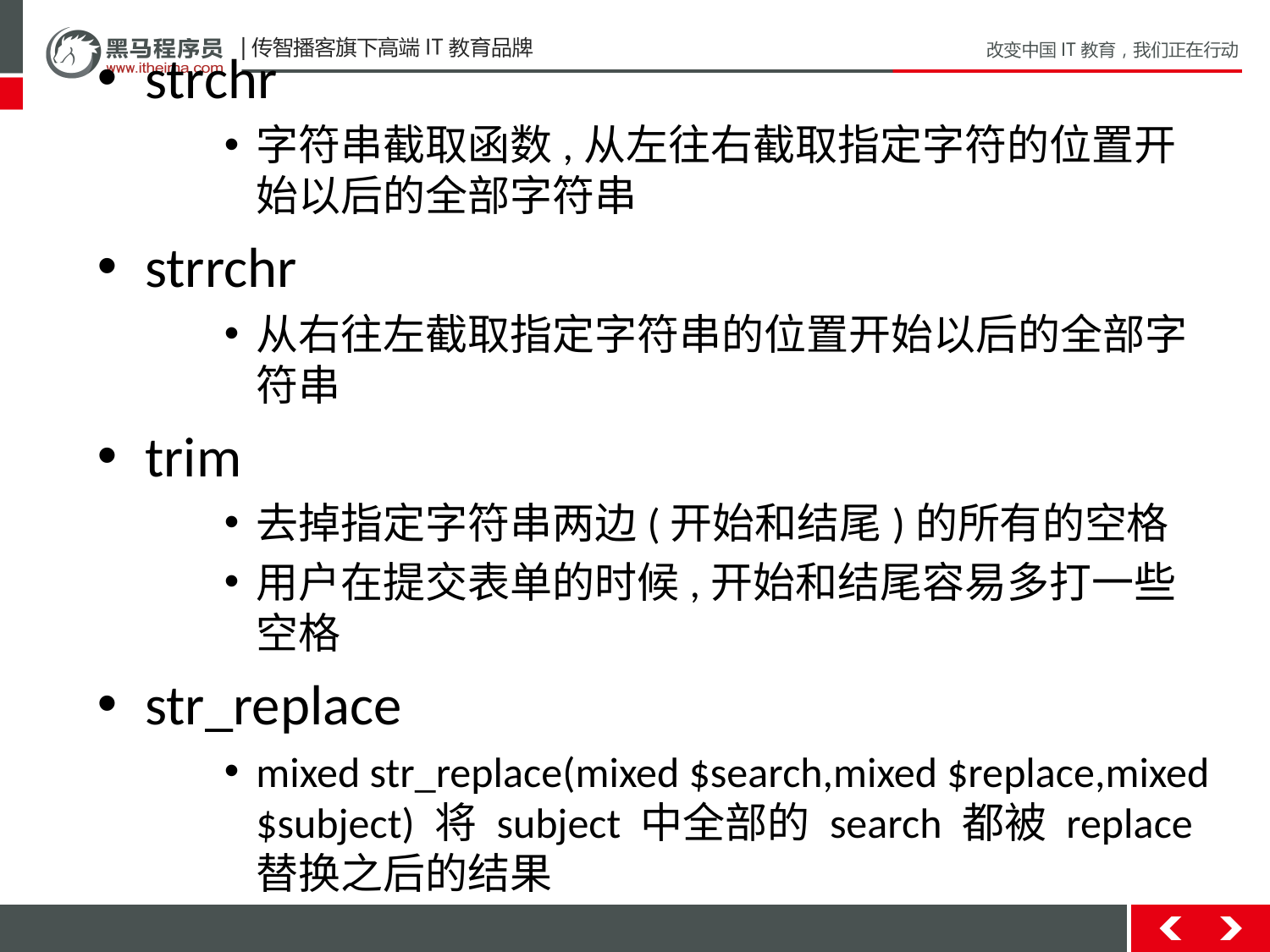

strchr
字符串截取函数,从左往右截取指定字符的位置开始以后的全部字符串
strrchr
从右往左截取指定字符串的位置开始以后的全部字符串
trim
去掉指定字符串两边(开始和结尾)的所有的空格
用户在提交表单的时候,开始和结尾容易多打一些空格
str_replace
mixed str_replace(mixed $search,mixed $replace,mixed $subject) 将 subject 中全部的 search 都被 replace 替换之后的结果